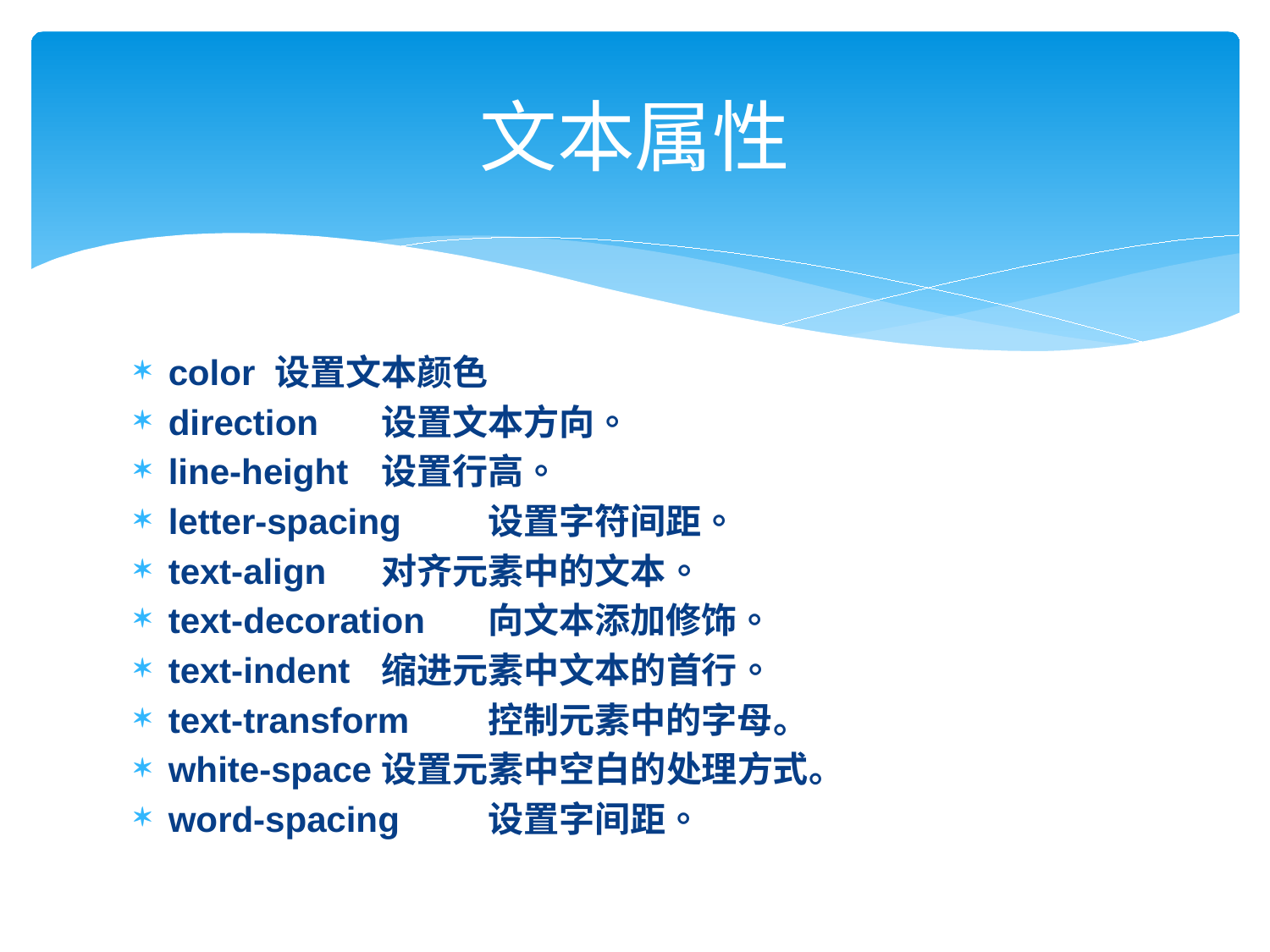

# 文本属性
color			设置文本颜色
direction		设置文本方向。
line-height		设置行高。
letter-spacing	设置字符间距。
text-align		对齐元素中的文本。
text-decoration	向文本添加修饰。
text-indent		缩进元素中文本的首行。
text-transform	控制元素中的字母。
white-space		设置元素中空白的处理方式。
word-spacing	设置字间距。